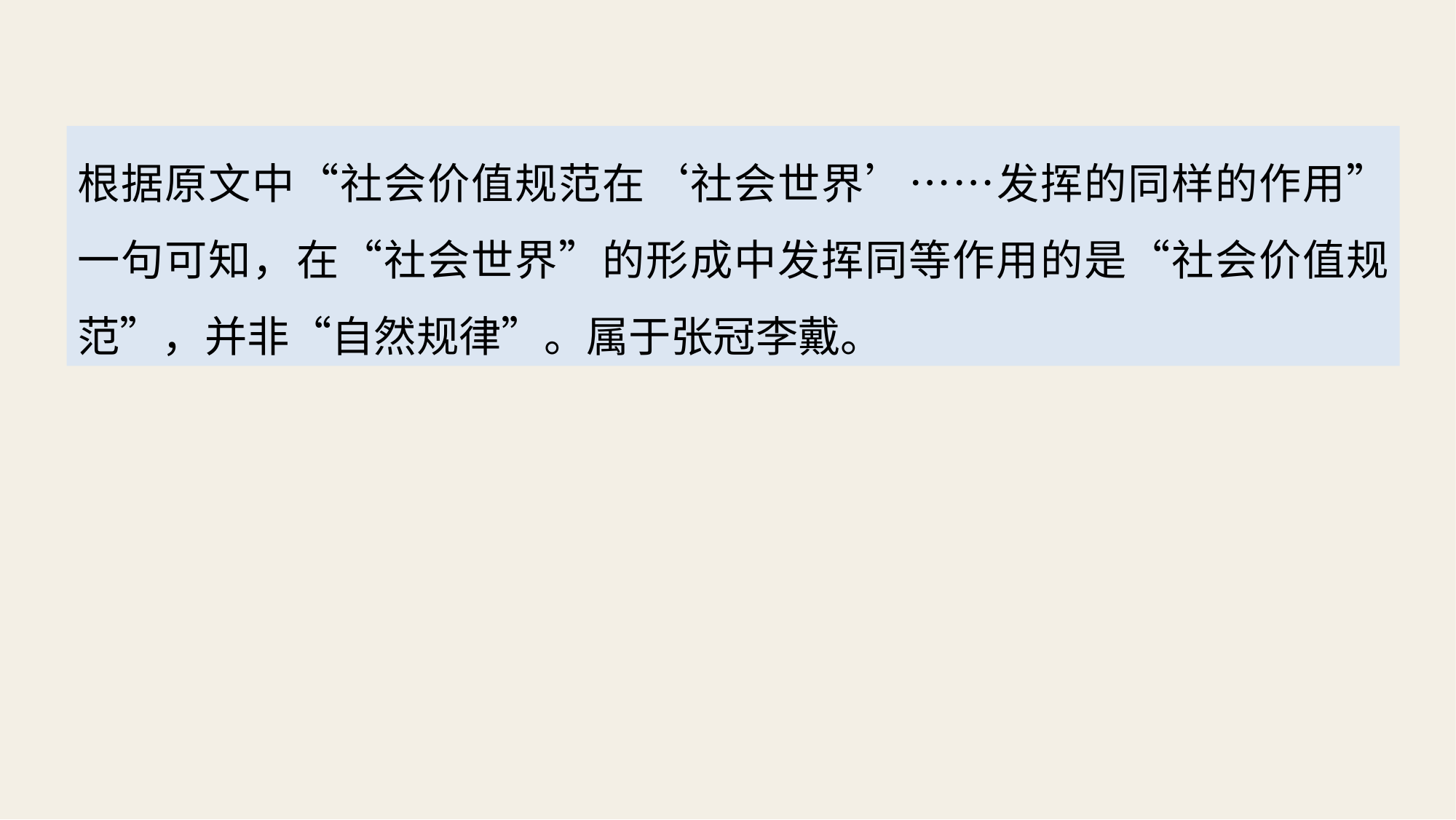

根据原文中“社会价值规范在‘社会世界’……发挥的同样的作用”一句可知，在“社会世界”的形成中发挥同等作用的是“社会价值规范”，并非“自然规律”。属于张冠李戴。